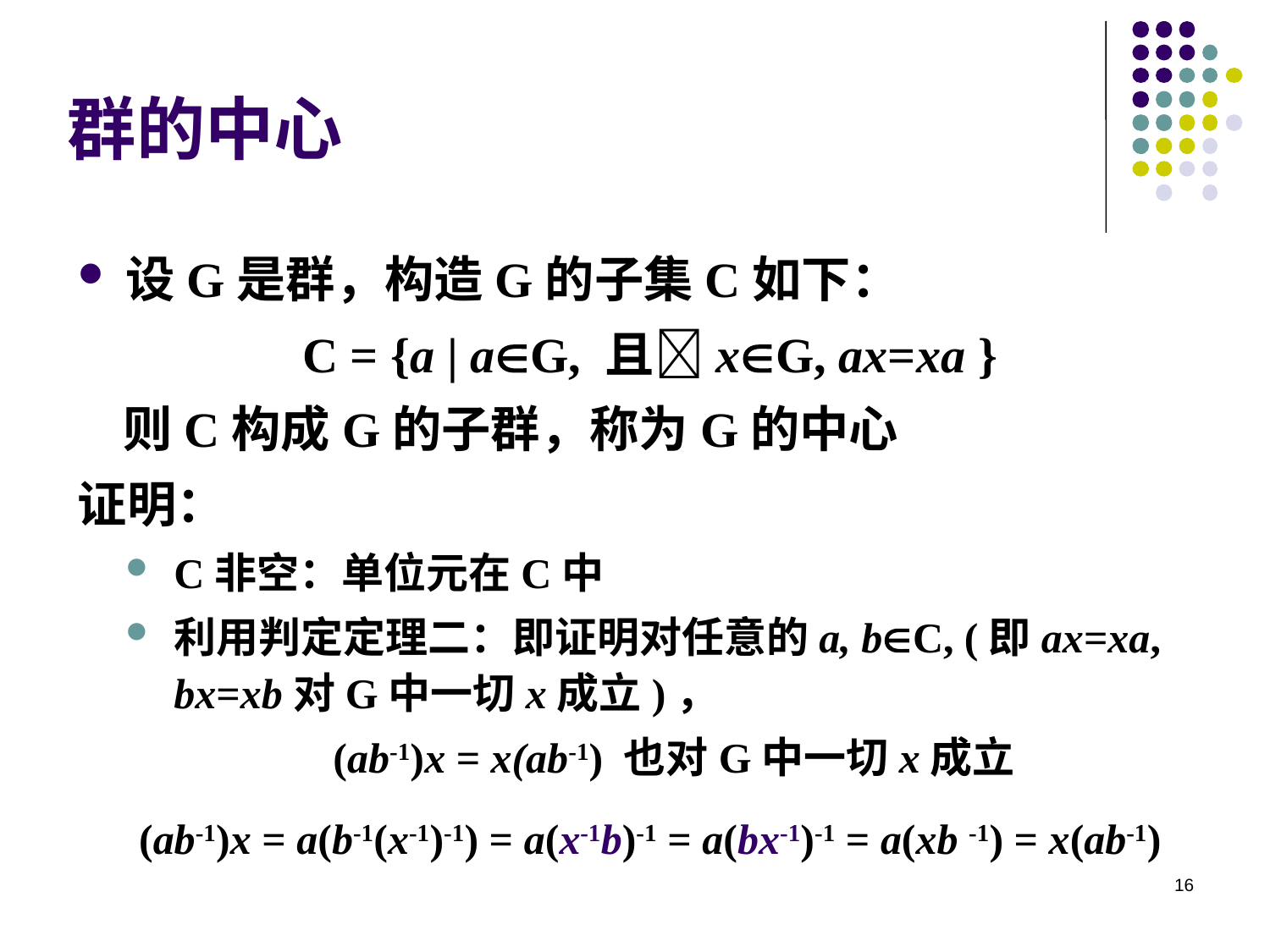

# 群的中心
设G是群，构造G的子集C如下：
C = {a | a∈G, 且∀x∈G, ax=xa }
   则C构成G的子群，称为G的中心
证明：
C非空：单位元在C中
利用判定定理二：即证明对任意的a, b∈C, (即ax=xa, bx=xb对G中一切x成立)，
(ab-1)x = x(ab-1) 也对G中一切x成立
(ab-1)x = a(b-1(x-1)-1) = a(x-1b)-1 = a(bx-1)-1 = a(xb -1) = x(ab-1)

16